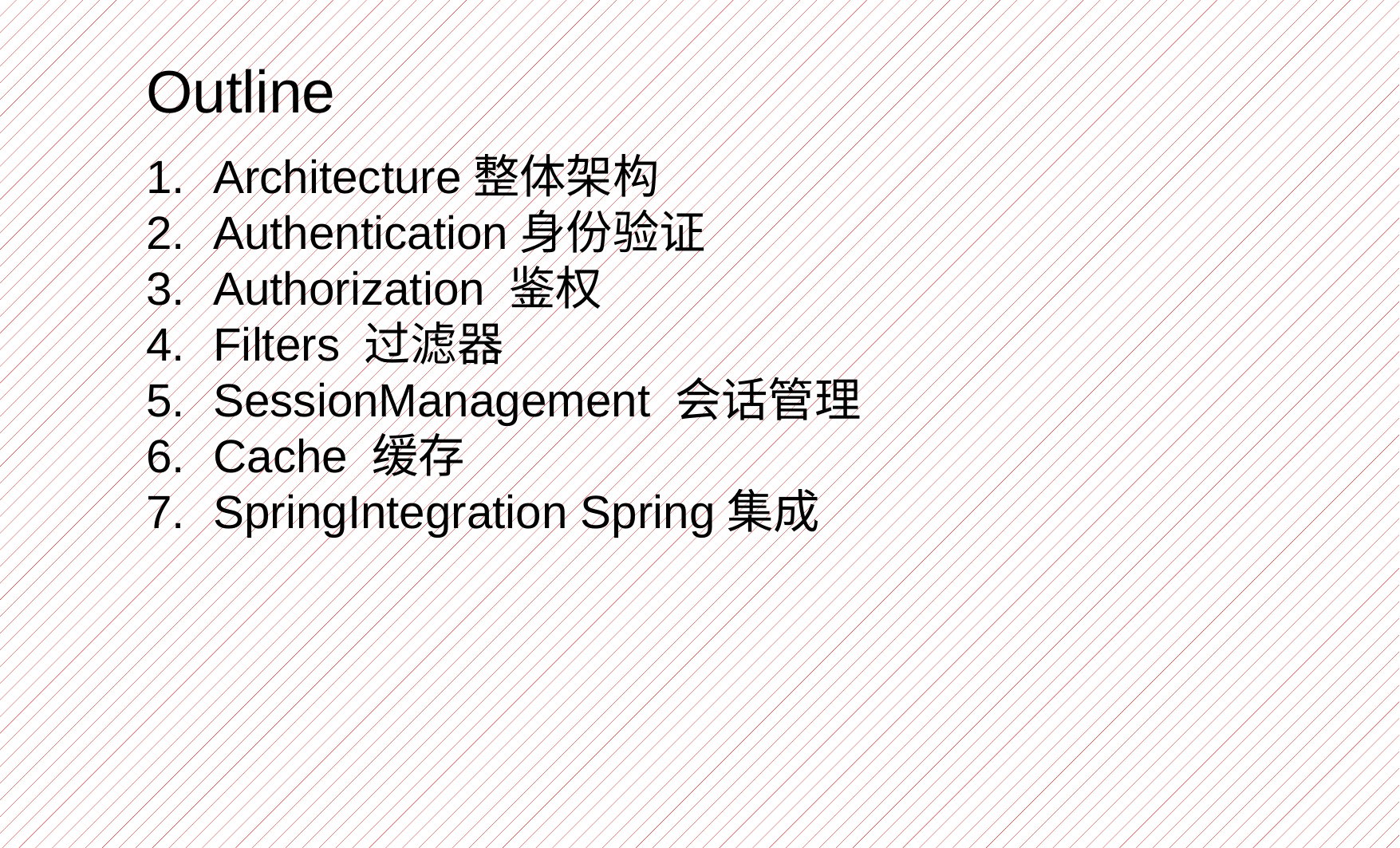

Outline
Architecture整体架构
Authentication身份验证
Authorization 鉴权
Filters 过滤器
SessionManagement 会话管理
Cache 缓存
SpringIntegration Spring集成